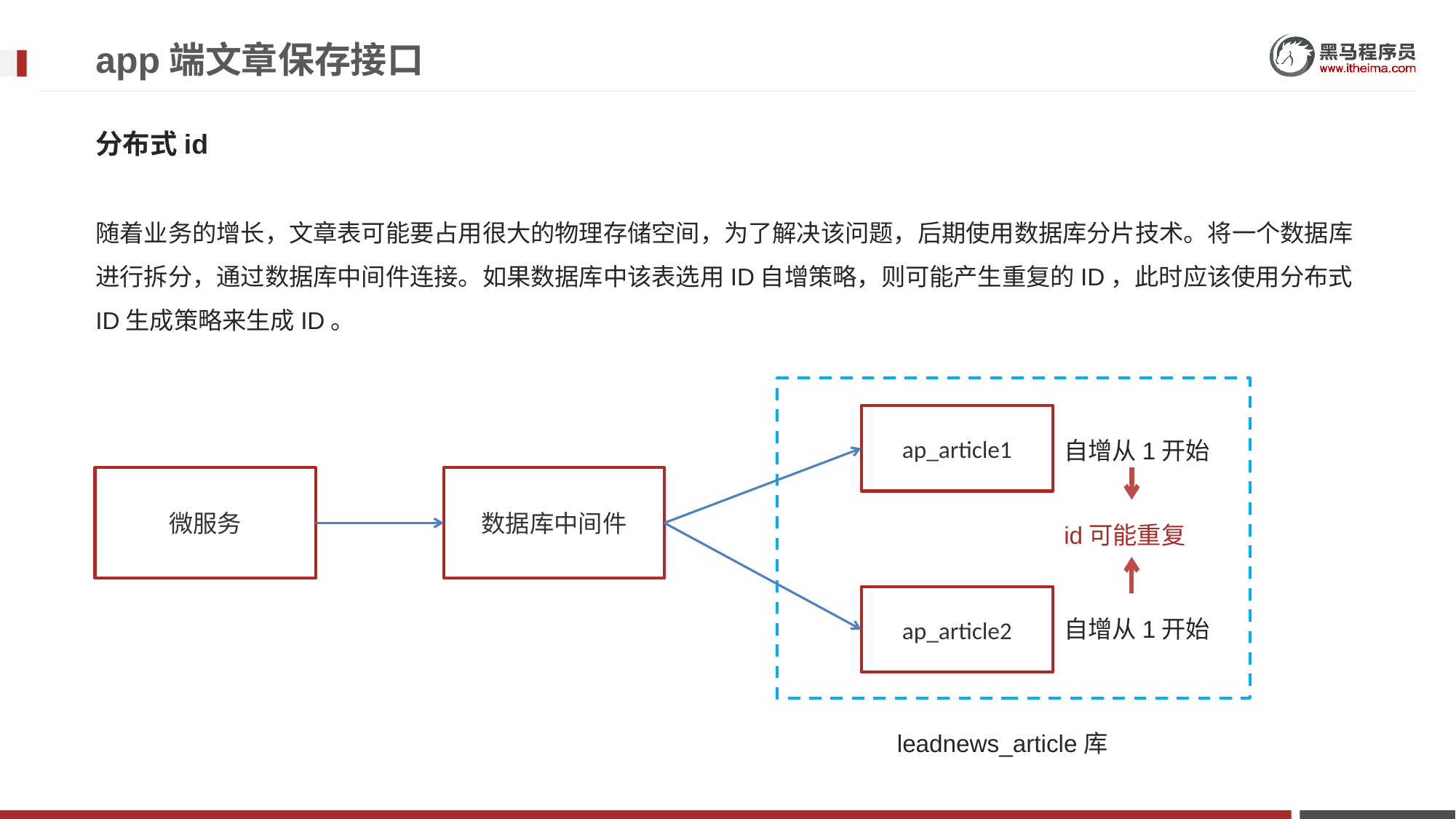

# app端文章保存接口
分布式id
随着业务的增长，文章表可能要占用很大的物理存储空间，为了解决该问题，后期使用数据库分片技术。将一个数据库进行拆分，通过数据库中间件连接。如果数据库中该表选用ID自增策略，则可能产生重复的ID，此时应该使用分布式ID生成策略来生成ID。

ap_article1
自增从1开始
微服务
数据库中间件
id可能重复
ap_article2
自增从1开始
leadnews_article库